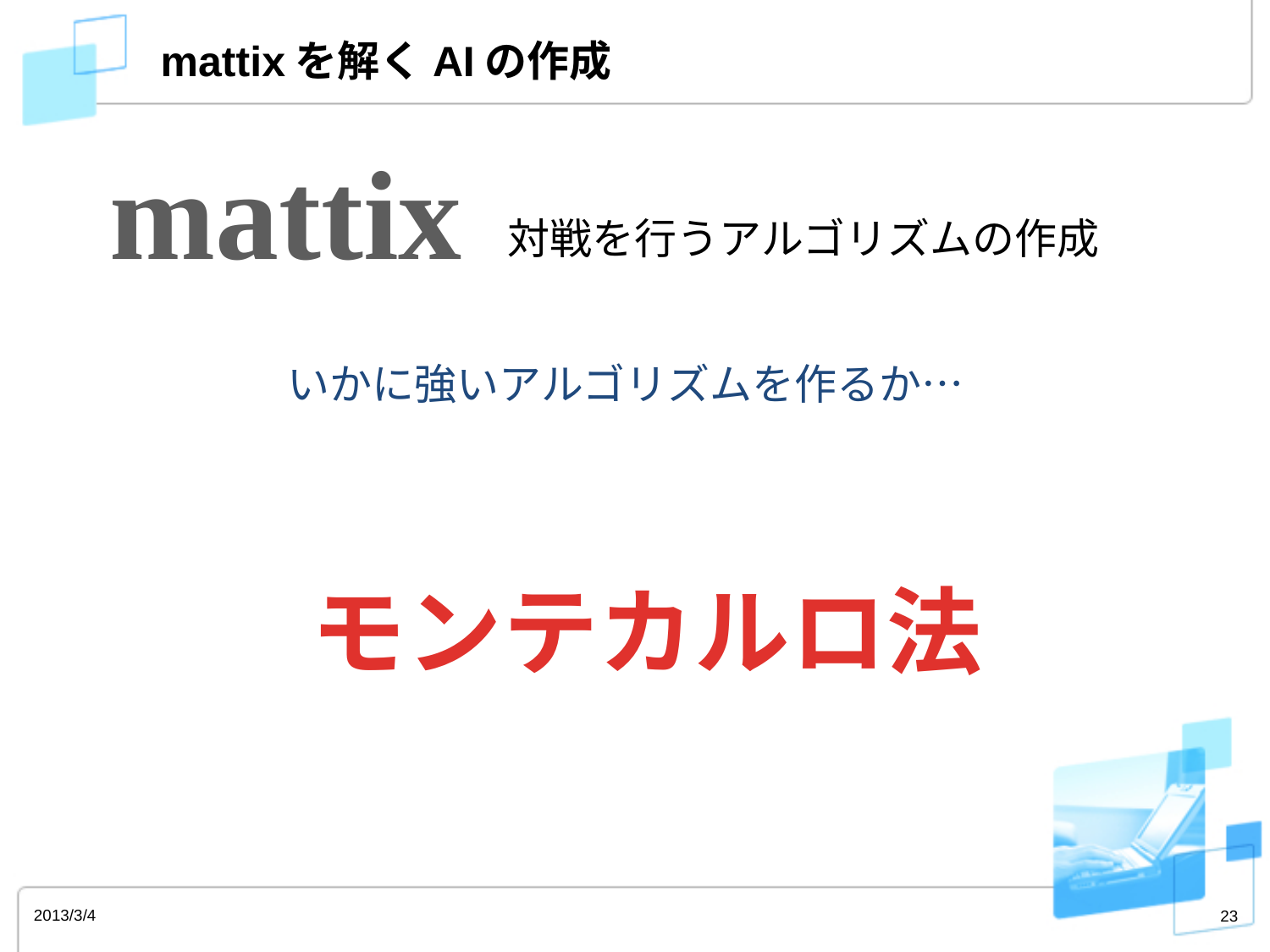

# mattixを解くAIの作成
mattix
対戦を行うアルゴリズムの作成
いかに強いアルゴリズムを作るか…
モンテカルロ法
2013/3/4
23